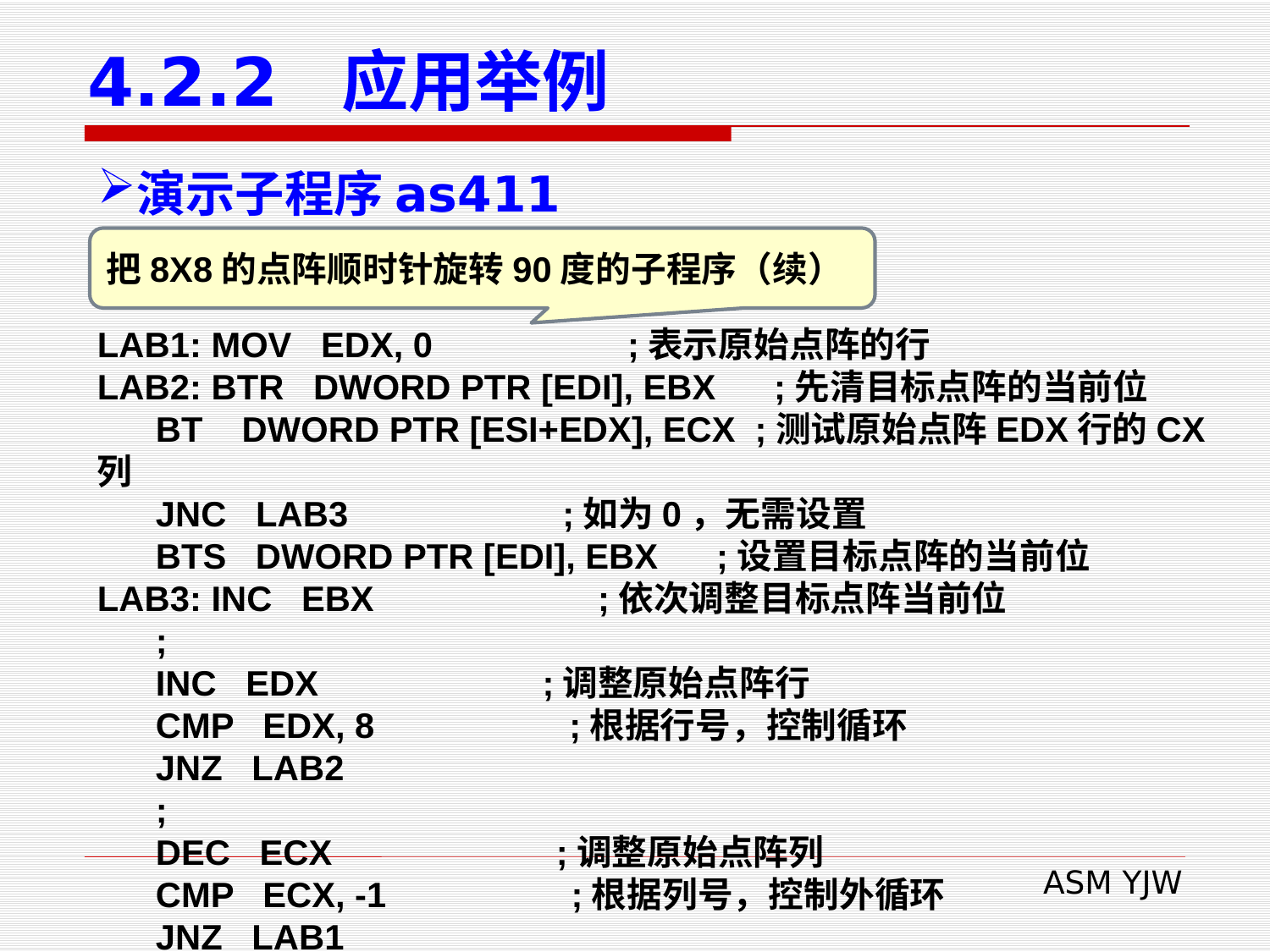

# 4.2.2  应用举例
演示子程序as411
把8X8的点阵顺时针旋转90度的子程序（续）
LAB1: MOV   EDX, 0                    ;表示原始点阵的行
LAB2: BTR   DWORD PTR [EDI], EBX      ;先清目标点阵的当前位
      BT    DWORD PTR [ESI+EDX], ECX  ;测试原始点阵EDX行的CX列
      JNC   LAB3                      ;如为0，无需设置
      BTS   DWORD PTR [EDI], EBX      ;设置目标点阵的当前位
LAB3: INC   EBX                       ;依次调整目标点阵当前位
      ;
      INC   EDX                       ;调整原始点阵行
      CMP   EDX, 8                    ;根据行号，控制循环
      JNZ   LAB2
      ;
      DEC   ECX                       ;调整原始点阵列
      CMP   ECX, -1                   ;根据列号，控制外循环
      JNZ   LAB1